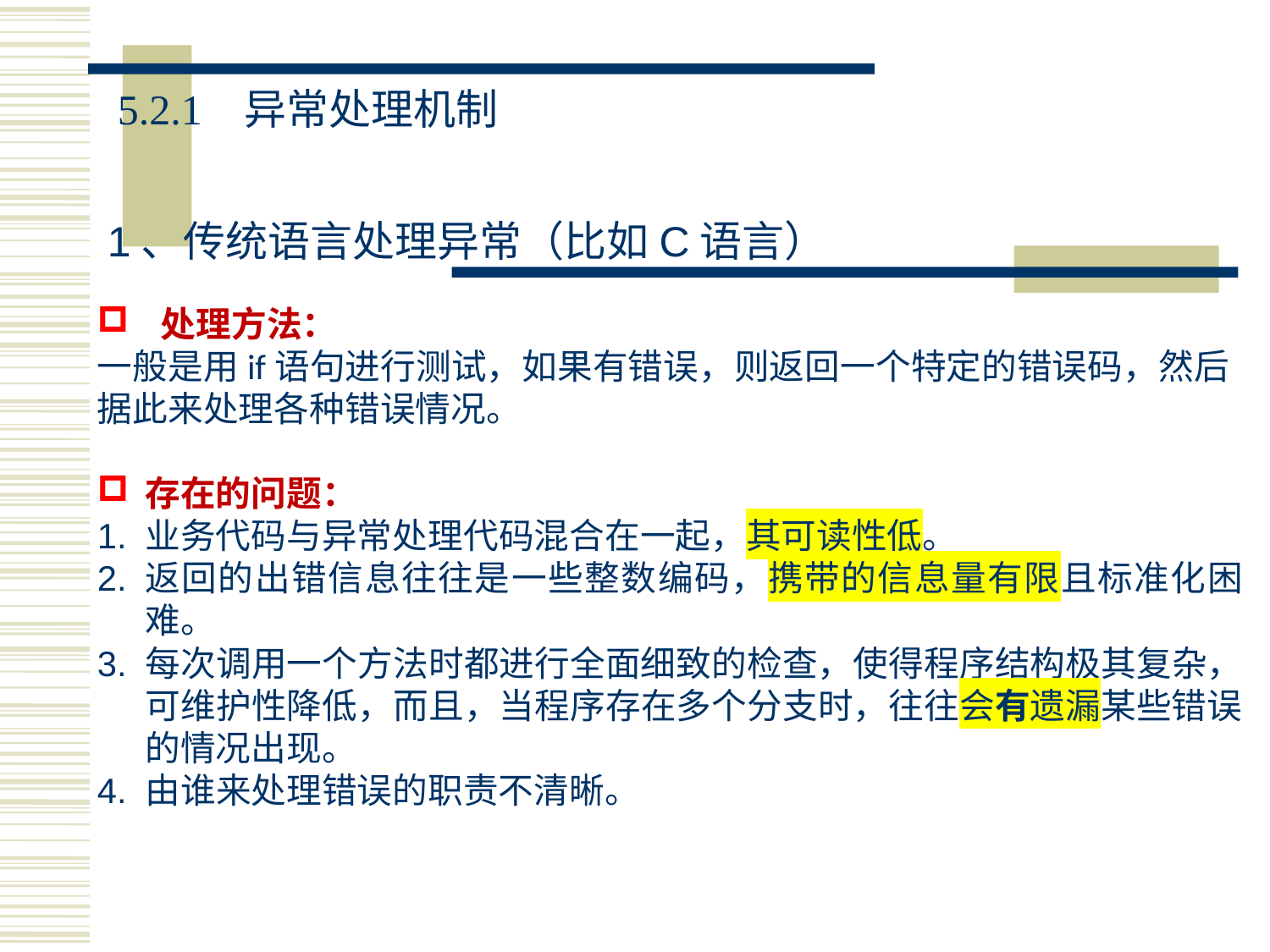

5.2.1	异常处理机制
1、传统语言处理异常（比如C语言）
处理方法：
一般是用if语句进行测试，如果有错误，则返回一个特定的错误码，然后据此来处理各种错误情况。

存在的问题：
业务代码与异常处理代码混合在一起，其可读性低。
返回的出错信息往往是一些整数编码，携带的信息量有限且标准化困难。
每次调用一个方法时都进行全面细致的检查，使得程序结构极其复杂，可维护性降低，而且，当程序存在多个分支时，往往会有遗漏某些错误的情况出现。
由谁来处理错误的职责不清晰。